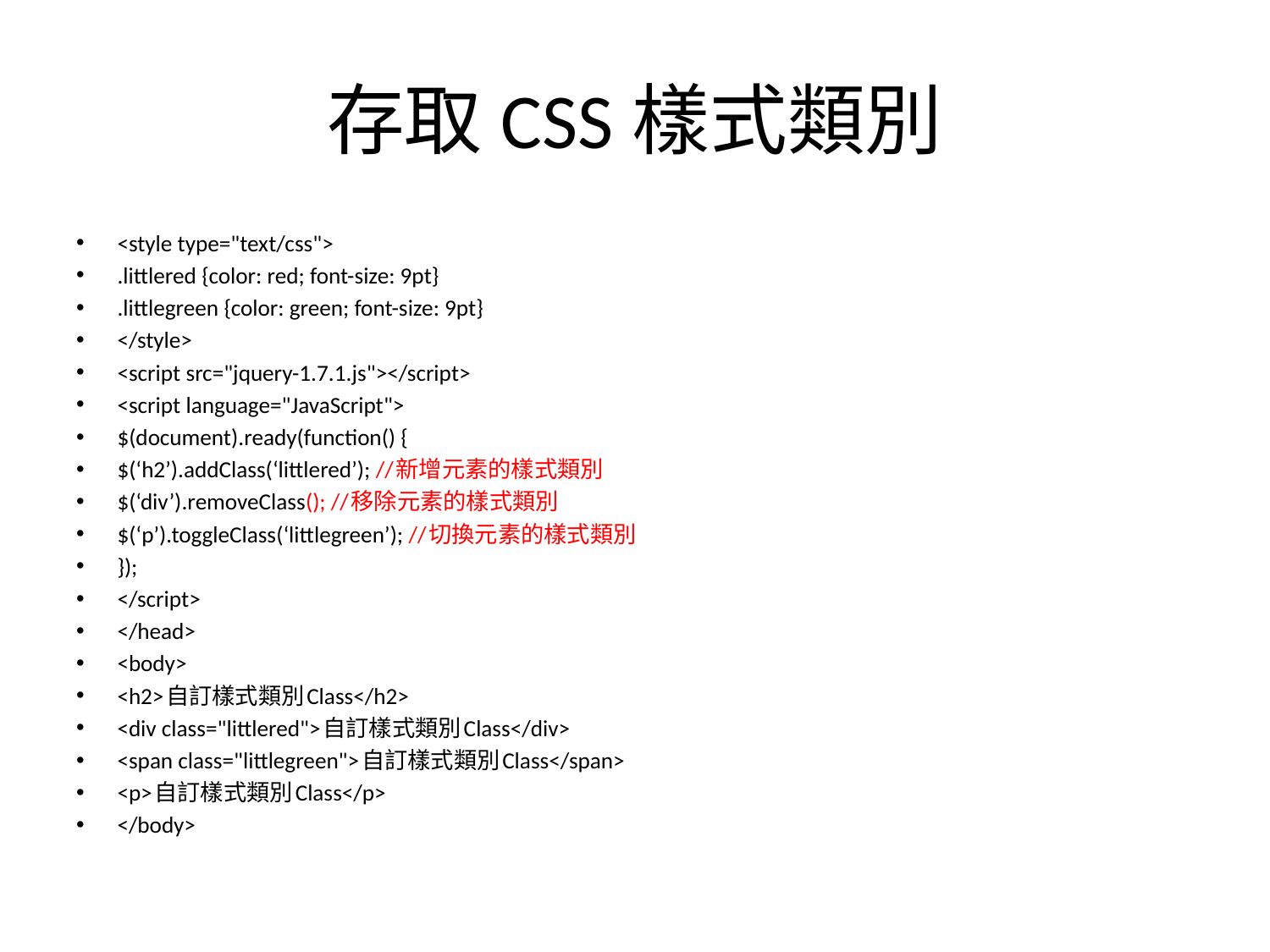

# 存取CSS樣式類別
<style type="text/css">
.littlered {color: red; font-size: 9pt}
.littlegreen {color: green; font-size: 9pt}
</style>
<script src="jquery-1.7.1.js"></script>
<script language="JavaScript">
$(document).ready(function() {
$(‘h2’).addClass(‘littlered’); //新增元素的樣式類別
$(‘div’).removeClass(); //移除元素的樣式類別
$(‘p’).toggleClass(‘littlegreen’); //切換元素的樣式類別
});
</script>
</head>
<body>
<h2>自訂樣式類別Class</h2>
<div class="littlered">自訂樣式類別Class</div>
<span class="littlegreen">自訂樣式類別Class</span>
<p>自訂樣式類別Class</p>
</body>